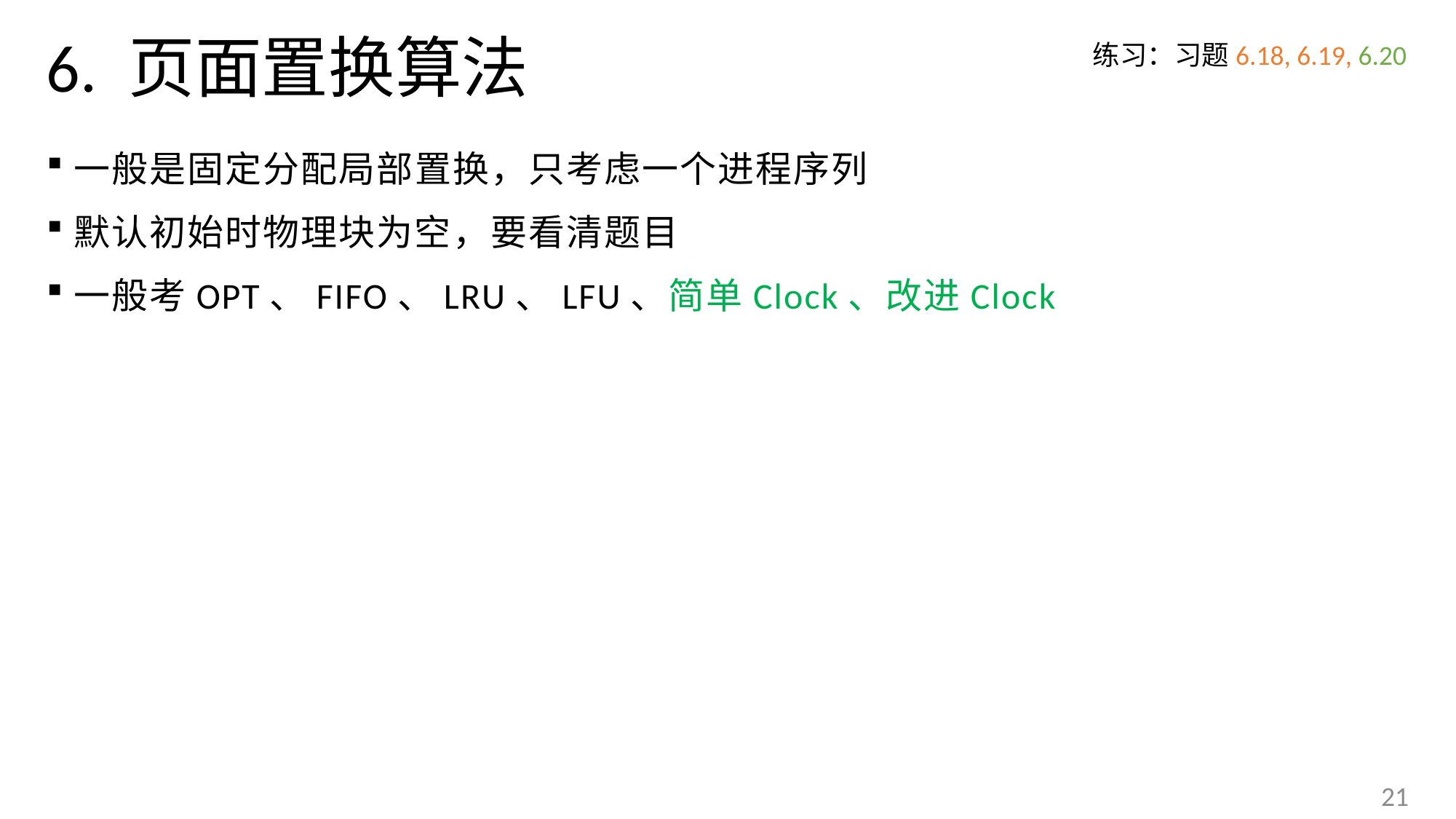

# 6. 页面置换算法
练习：习题6.18, 6.19, 6.20
一般是固定分配局部置换，只考虑一个进程序列
默认初始时物理块为空，要看清题目
一般考OPT、FIFO、LRU、LFU、简单Clock、改进Clock

21